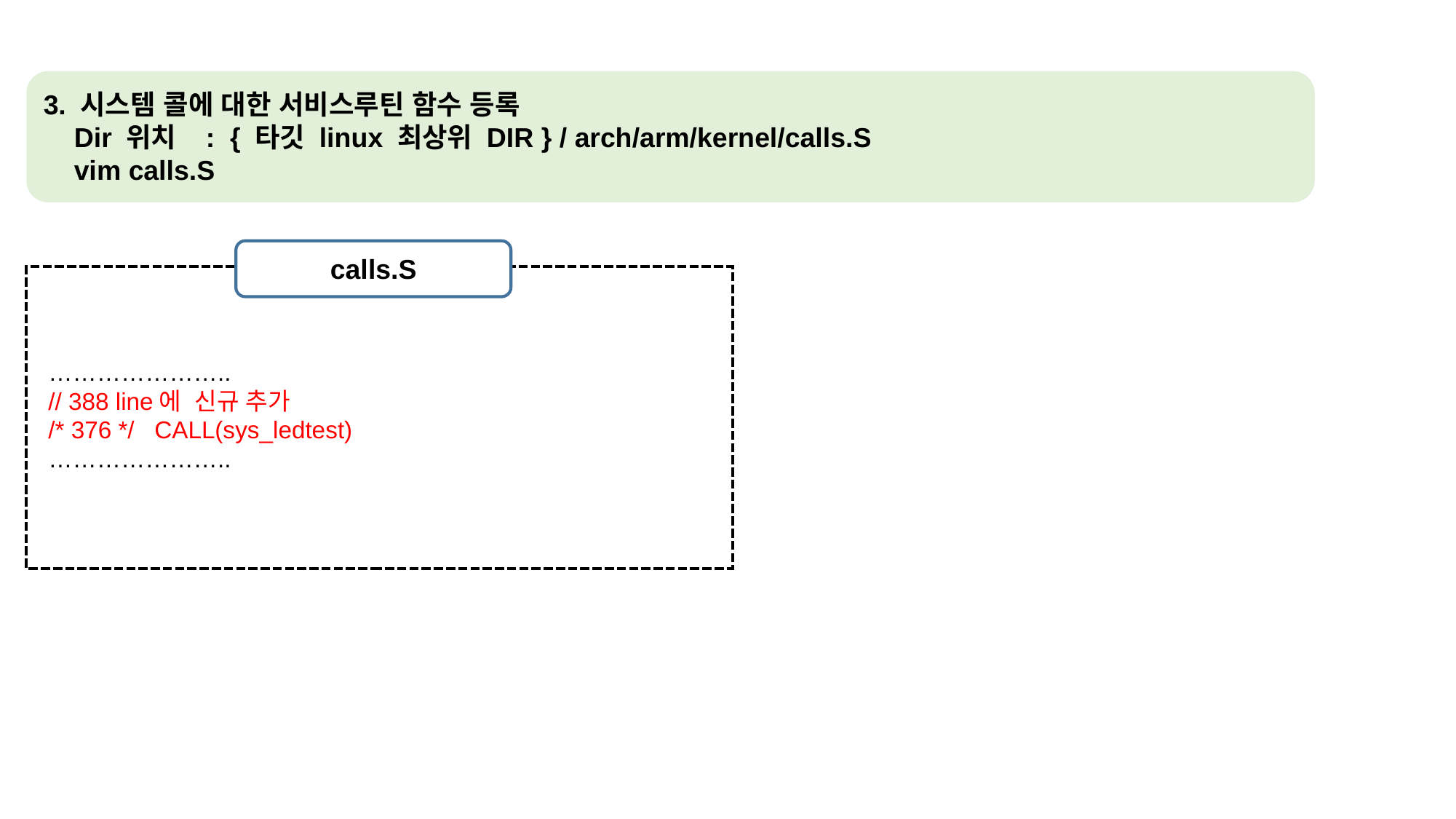

3. 시스템 콜에 대한 서비스루틴 함수 등록
    Dir 위치   :  { 타깃 linux 최상위 DIR } / arch/arm/kernel/calls.S
    vim calls.S

calls.S

…………………..
// 388 line에  신규 추가
/* 376 */   CALL(sys_ledtest)
…………………..